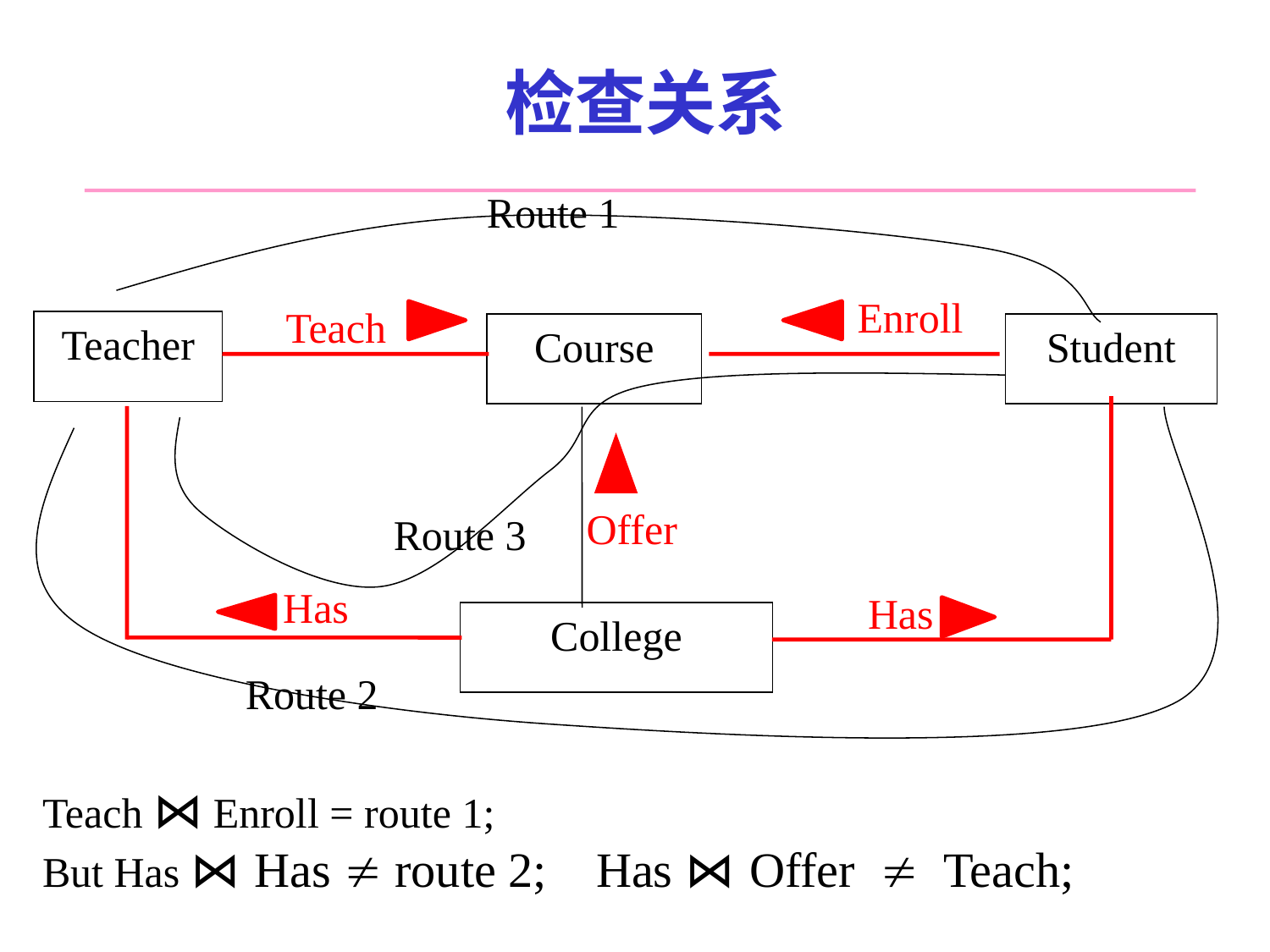

# 检查关系
Route 1

Enroll
Teach

Teacher
Course
Student

Route 3
Offer
Has
Has

College

Route 2
Teach ⋈ Enroll = route 1;
But Has ⋈ Has ≠ route 2;    Has ⋈ Offer  ≠  Teach;